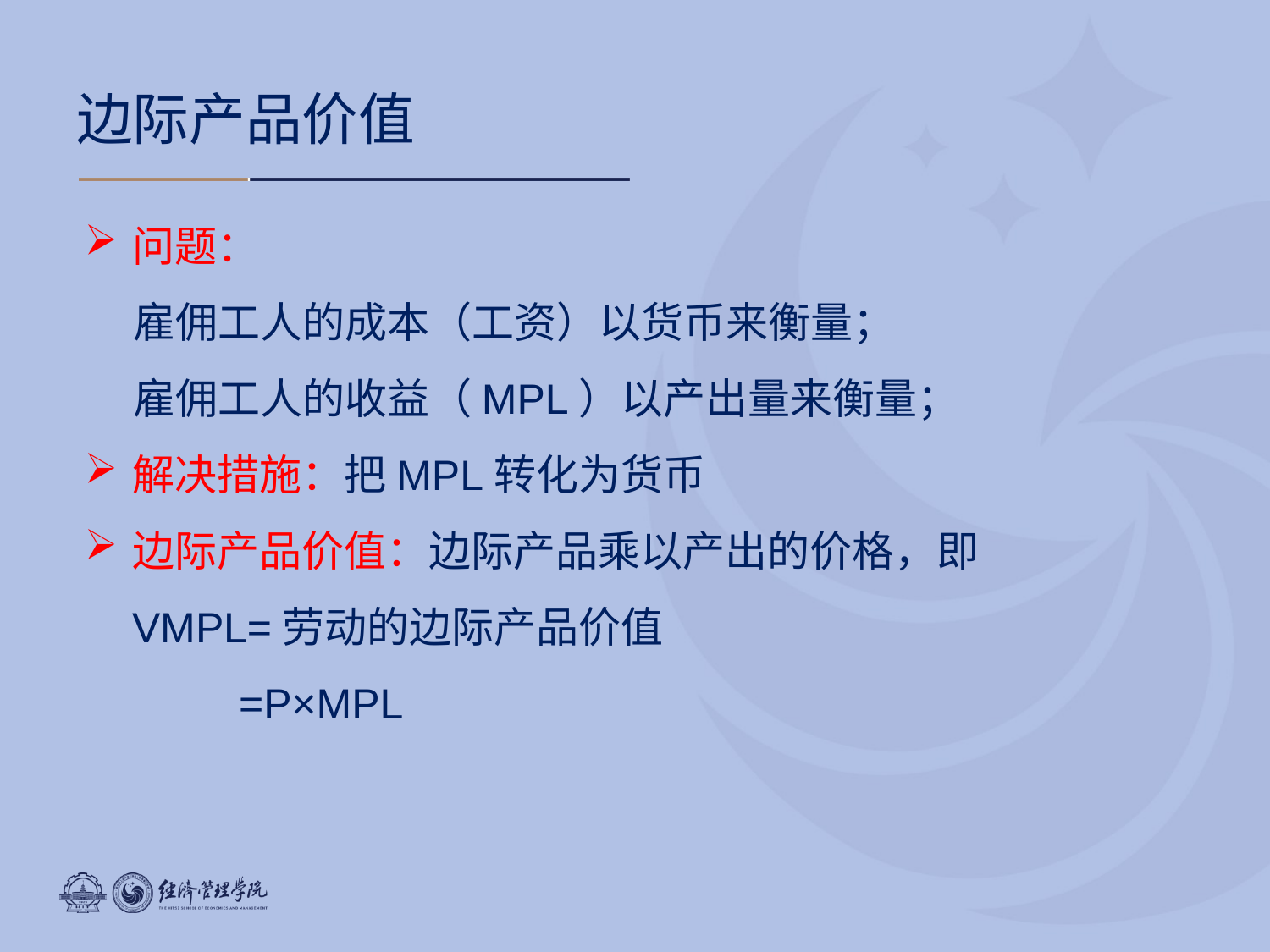

# 边际产品价值
问题：
    雇佣工人的成本（工资）以货币来衡量；
    雇佣工人的收益（MPL）以产出量来衡量；
解决措施：把MPL转化为货币
边际产品价值：边际产品乘以产出的价格，即
    VMPL=劳动的边际产品价值
             =P×MPL